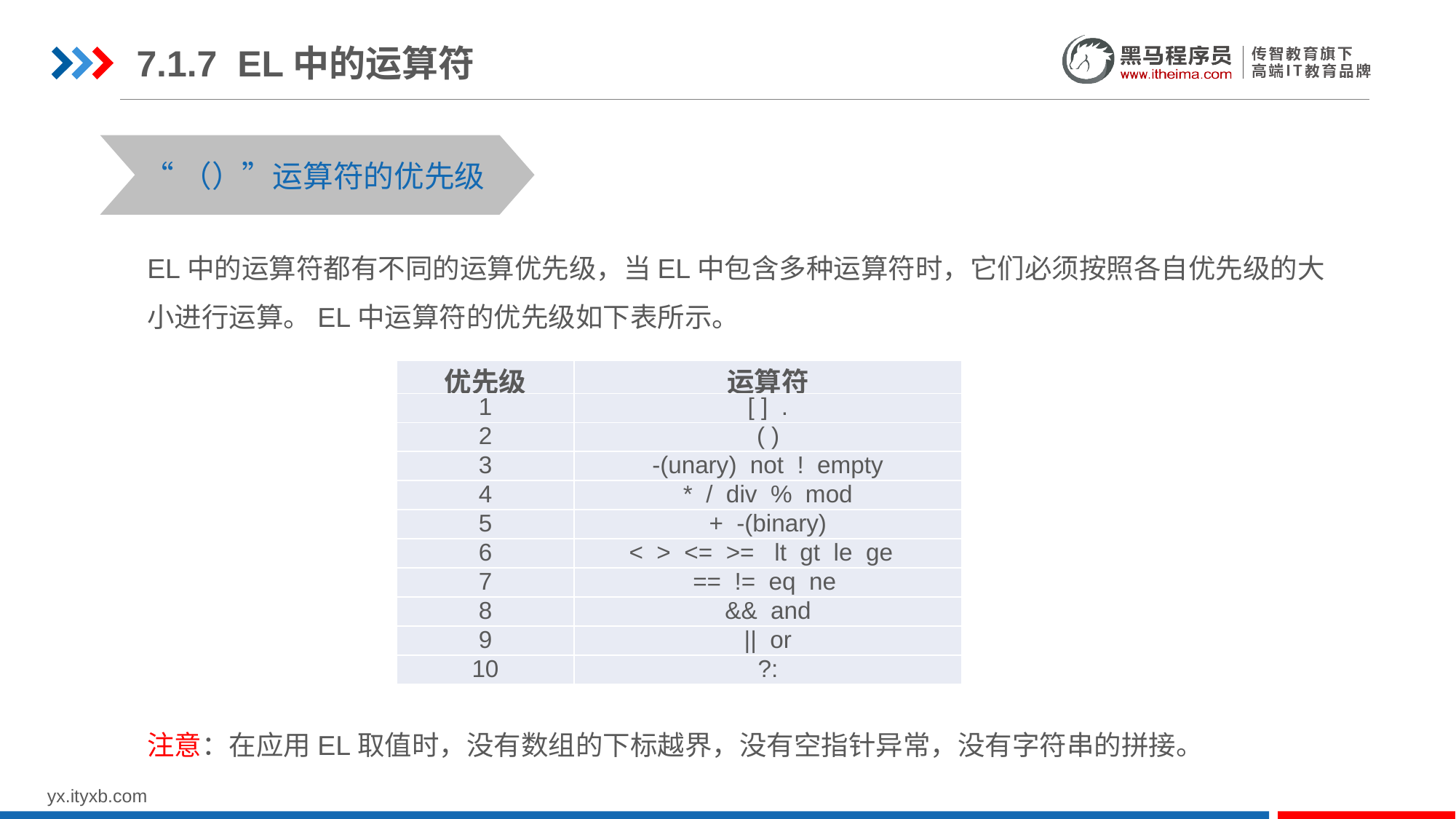

7.1.7  EL中的运算符

“（）”运算符的优先级
EL中的运算符都有不同的运算优先级，当EL中包含多种运算符时，它们必须按照各自优先级的大小进行运算。EL中运算符的优先级如下表所示。
| 优先级 | 运算符 |
| --- | --- |
| 1 | [ ] . |
| 2 | ( ) |
| 3 | -(unary) not ! empty |
| 4 | \* / div % mod |
| 5 | + -(binary) |
| 6 | < > <= >= lt gt le ge |
| 7 | == != eq ne |
| 8 | && and |
| 9 | || or |
| 10 | ?: |
注意：在应用EL取值时，没有数组的下标越界，没有空指针异常，没有字符串的拼接。